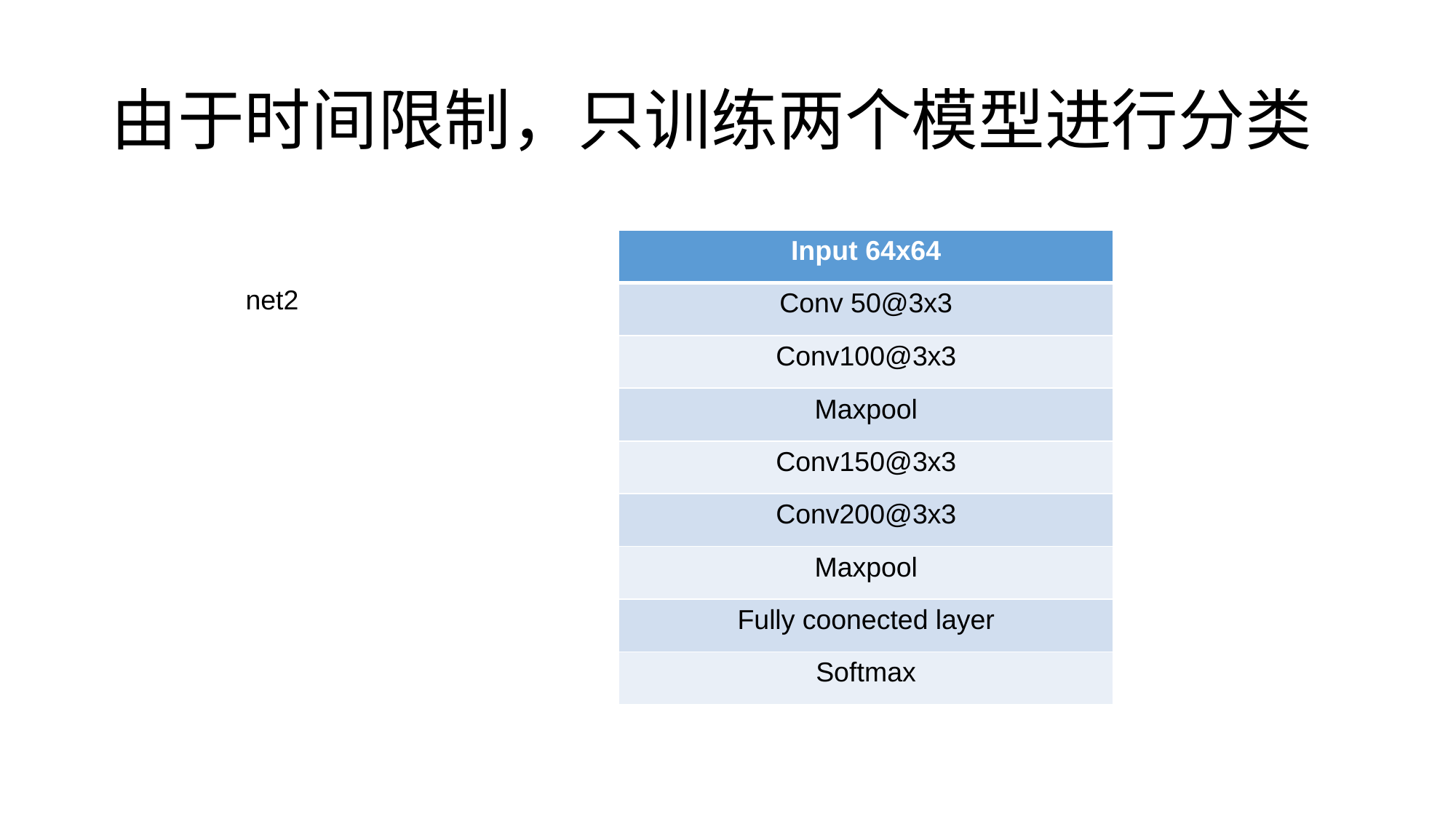

# 由于时间限制，只训练两个模型进行分类
| Input 64x64 |
| --- |
| Conv 50@3x3 |
| Conv100@3x3 |
| Maxpool |
| Conv150@3x3 |
| Conv200@3x3 |
| Maxpool |
| Fully coonected layer |
| Softmax |
net2